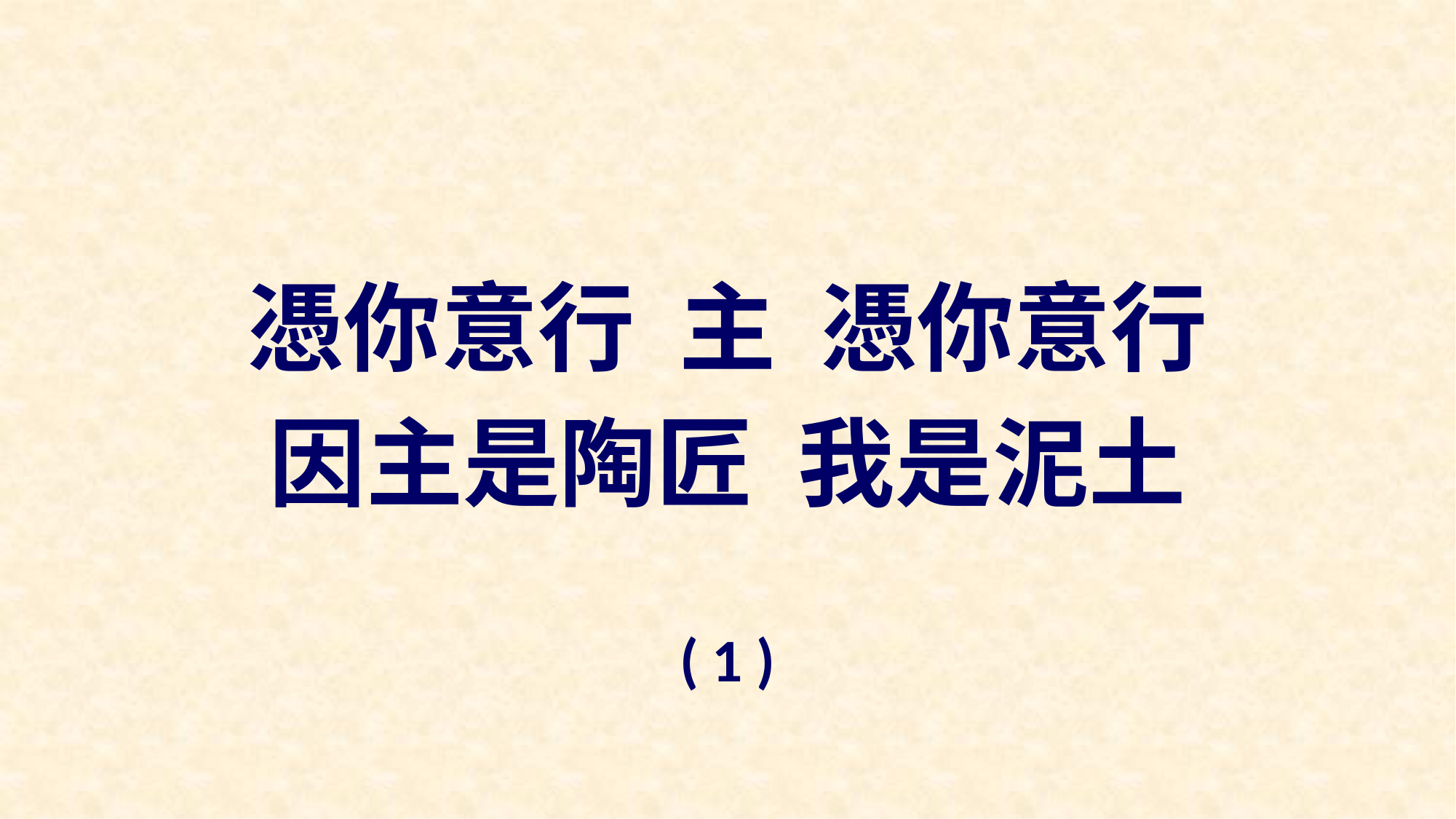

憑你意行  主  憑你意行
因主是陶匠  我是泥土
( 1 )